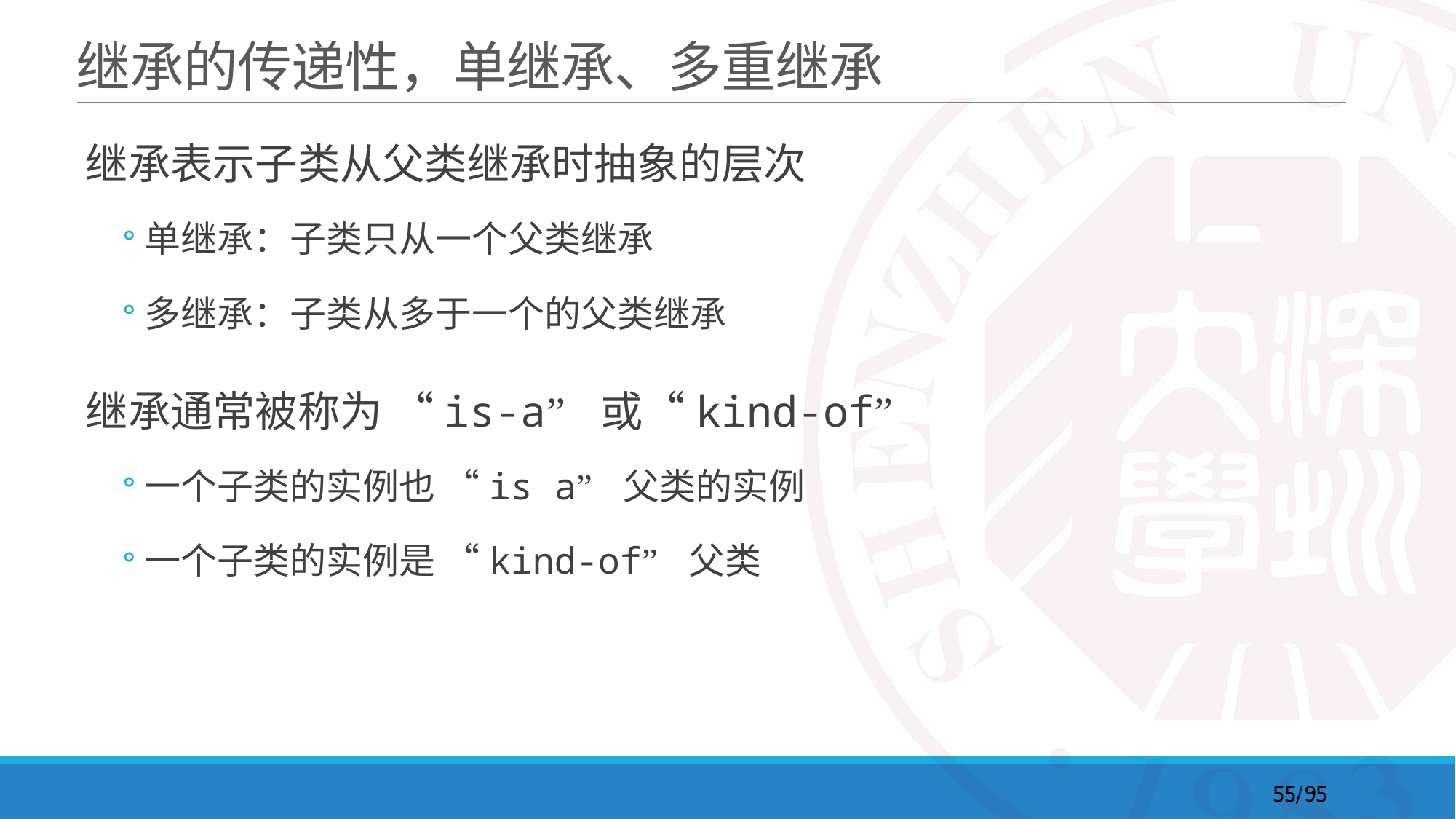

# 继承的传递性，单继承、多重继承
继承表示子类从父类继承时抽象的层次
单继承：子类只从一个父类继承
多继承：子类从多于一个的父类继承
继承通常被称为 “is-a” 或“kind-of”
一个子类的实例也 “is a” 父类的实例
一个子类的实例是 “kind-of” 父类
55/95